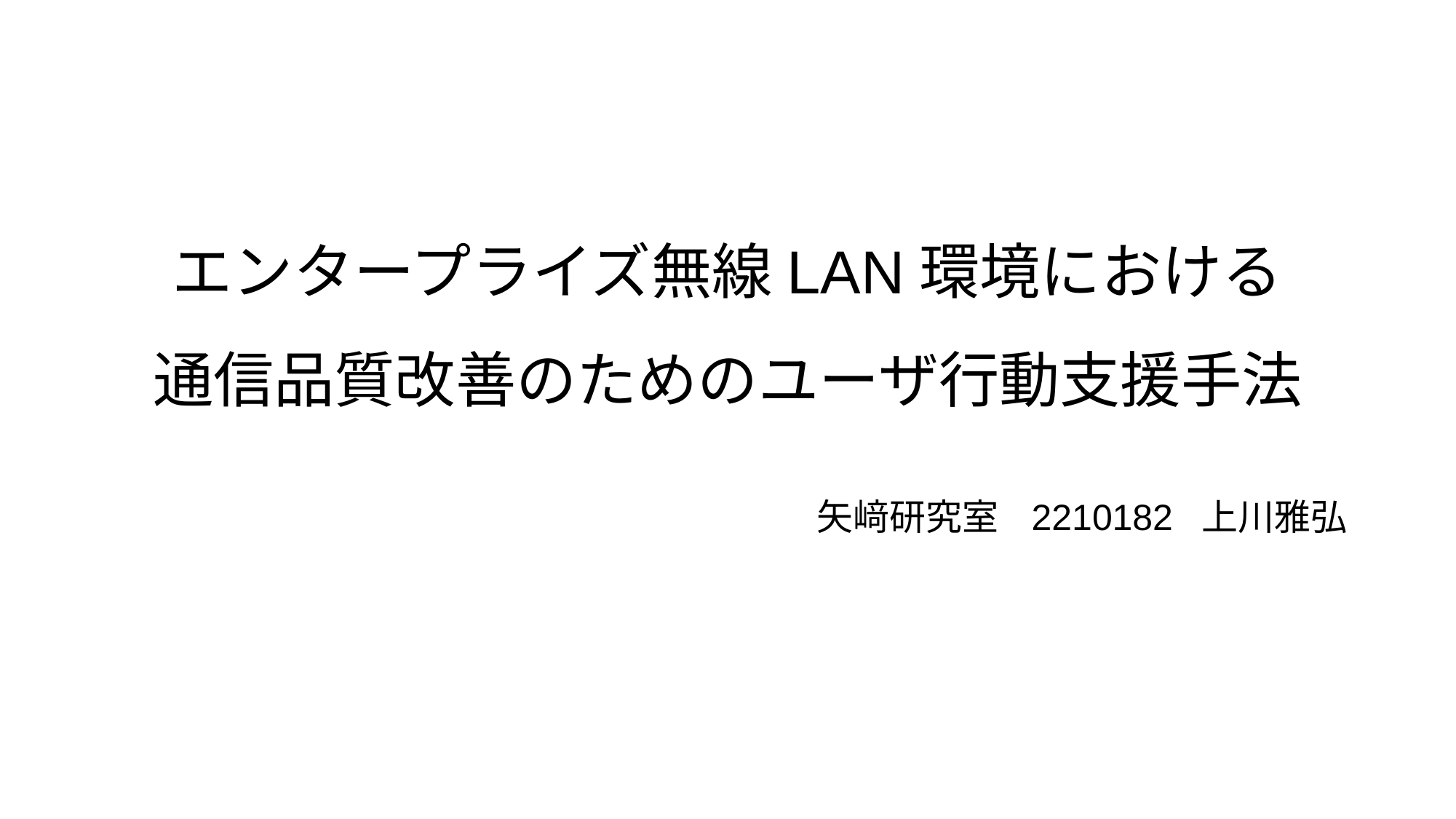

# エンタープライズ無線LAN環境における 通信品質改善のためのユーザ行動支援手法
矢﨑研究室   2210182  上川雅弘